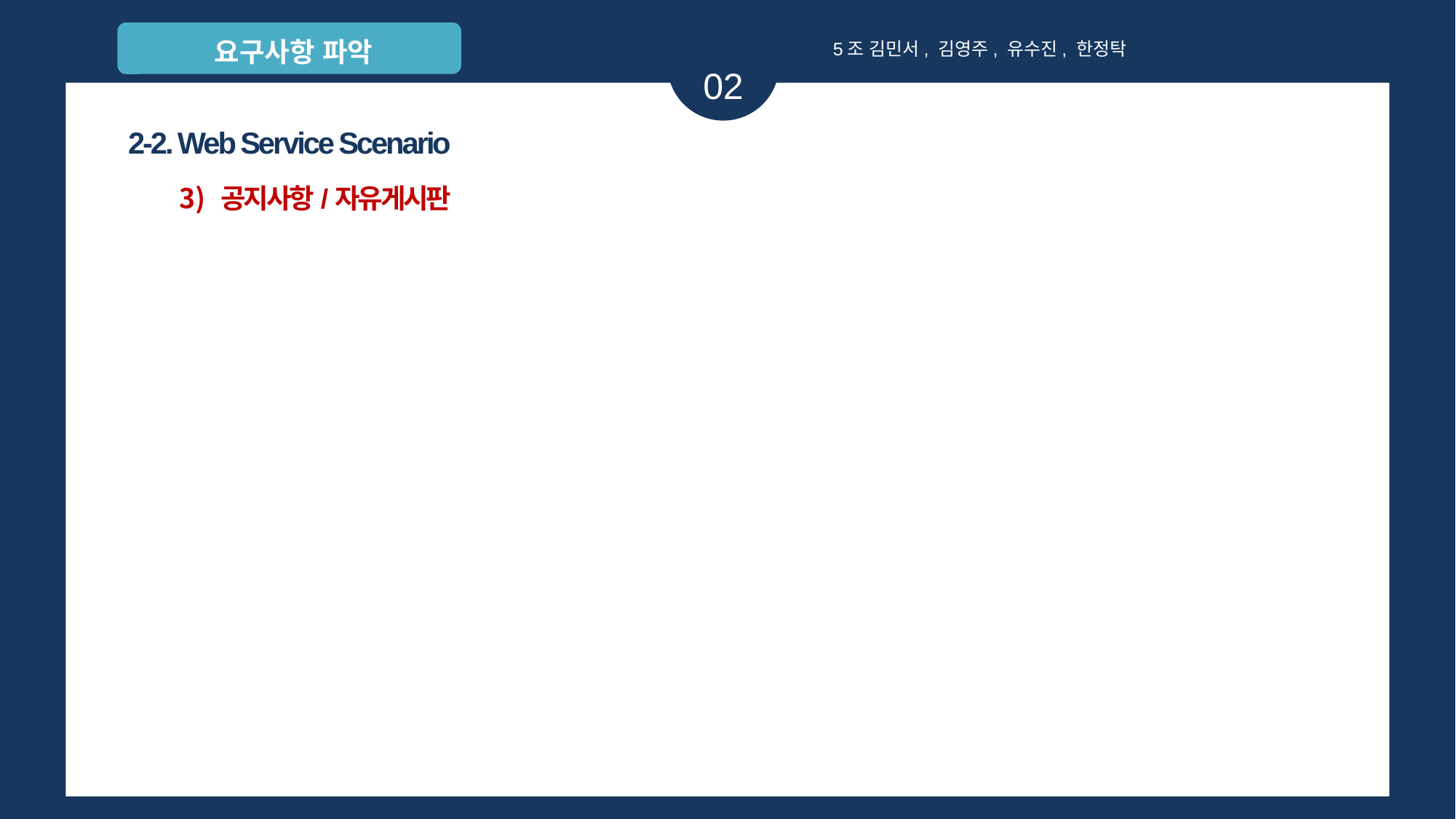

요구사항 파악
분석
5조 김민서, 김영주, 유수진, 한정탁
02

2-2. Web Service Scenario
공지사항/자유게시판